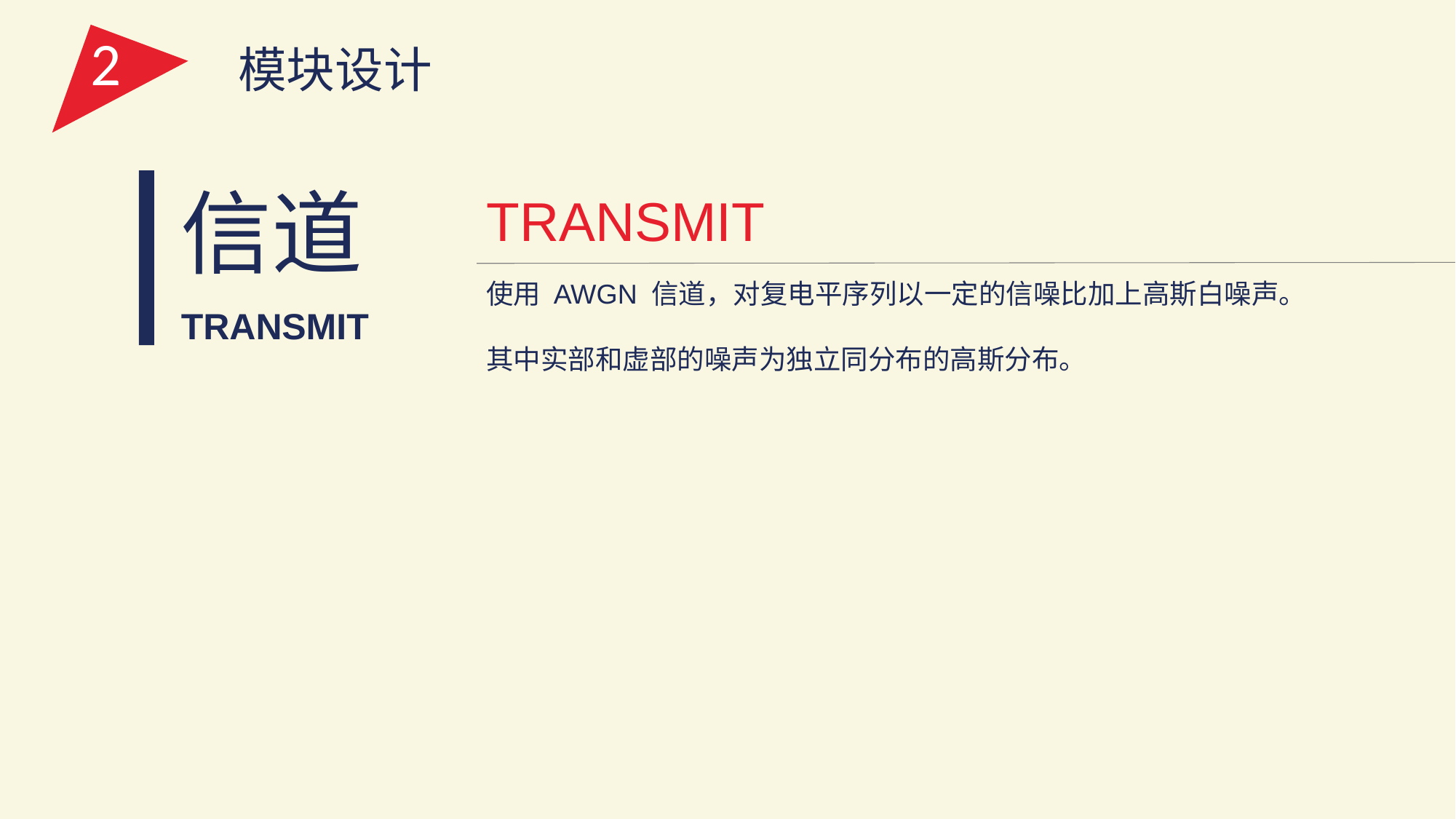

2

模块设计

信道

TRANSMIT
TRANSMIT
使用 AWGN 信道，对复电平序列以一定的信噪比加上高斯白噪声。

其中实部和虚部的噪声为独立同分布的高斯分布。